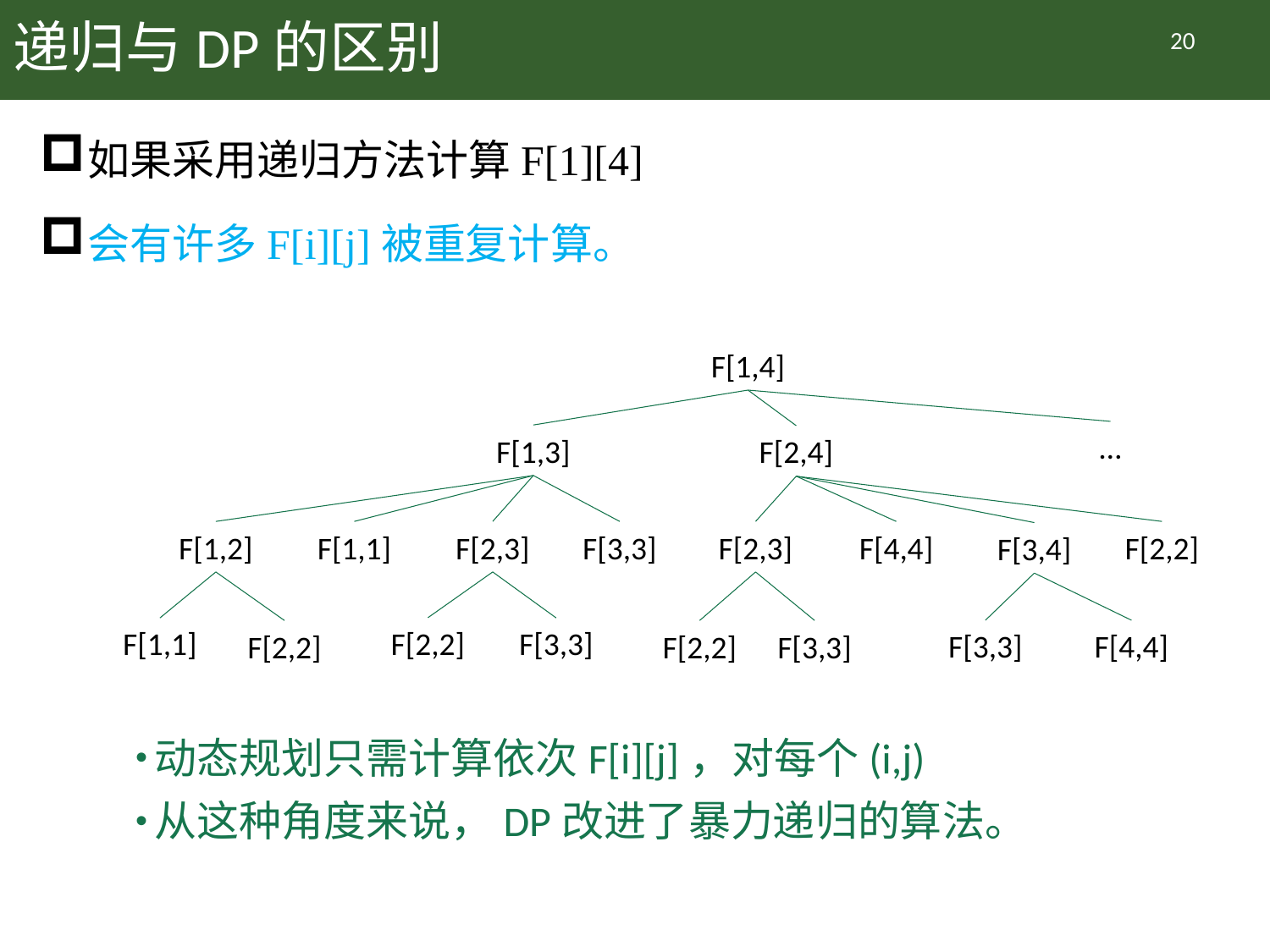

# 递归与DP的区别
20
如果采用递归方法计算F[1][4]
会有许多F[i][j]被重复计算。
F[1,4]
…
F[1,3]
F[2,4]
F[1,2]
F[1,1]
F[2,3]
F[3,3]
F[2,3]
F[4,4]
F[2,2]
F[3,4]
F[2,2]
F[1,1]
F[3,3]
F[3,3]
F[4,4]
F[2,2]
F[2,2]
F[3,3]
动态规划只需计算依次F[i][j]，对每个(i,j)
从这种角度来说，DP改进了暴力递归的算法。